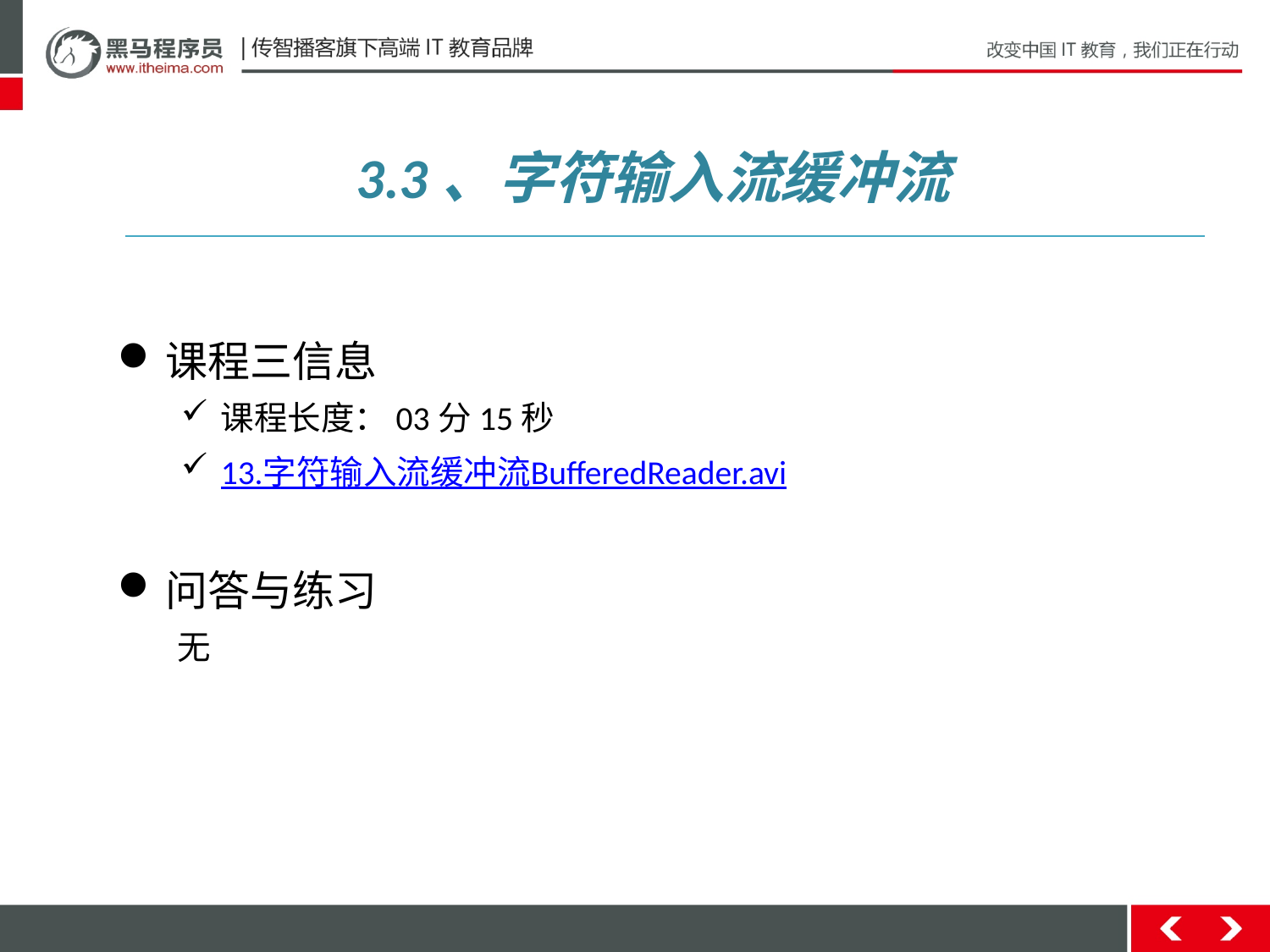

3.3、字符输入流缓冲流

课程三信息
课程长度：03分15秒
13.字符输入流缓冲流BufferedReader.avi

问答与练习
       无